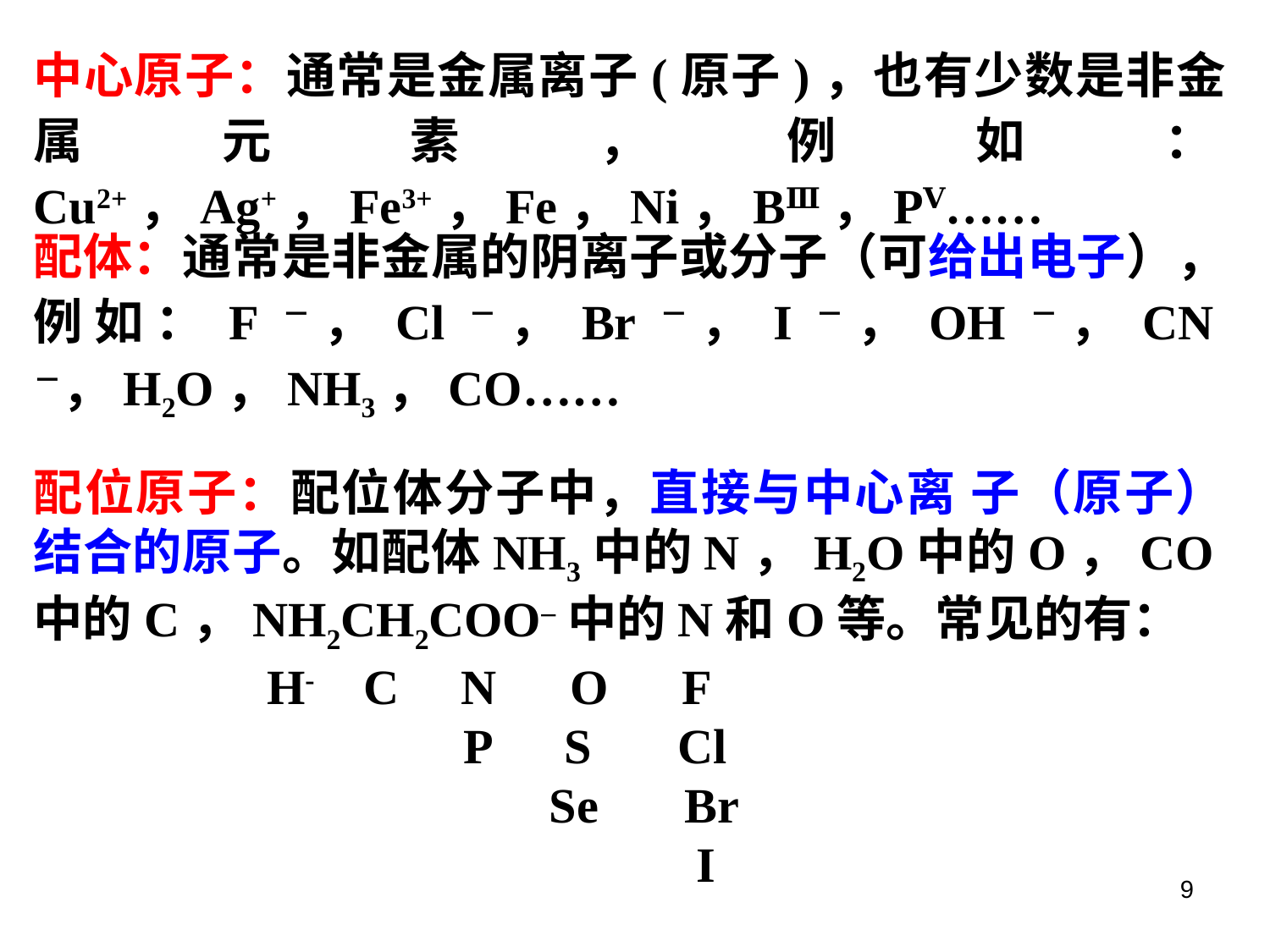

中心原子：通常是金属离子(原子)，也有少数是非金属元素，例如：Cu2+，Ag+，Fe3+，Fe，Ni，BⅢ，PⅤ……
配体：通常是非金属的阴离子或分子（可给出电子），例如：F－，Cl－，Br－，I－，OH－，CN－，H2O，NH3，CO……
配位原子：配位体分子中，直接与中心离 子（原子）结合的原子。如配体NH3中的N，H2O中的O，CO中的C，NH2CH2COO–中的N和O等。常见的有：
                   H-    C     N      O      F
                                   P      S       Cl
                                          Se       Br
                                                      I
9